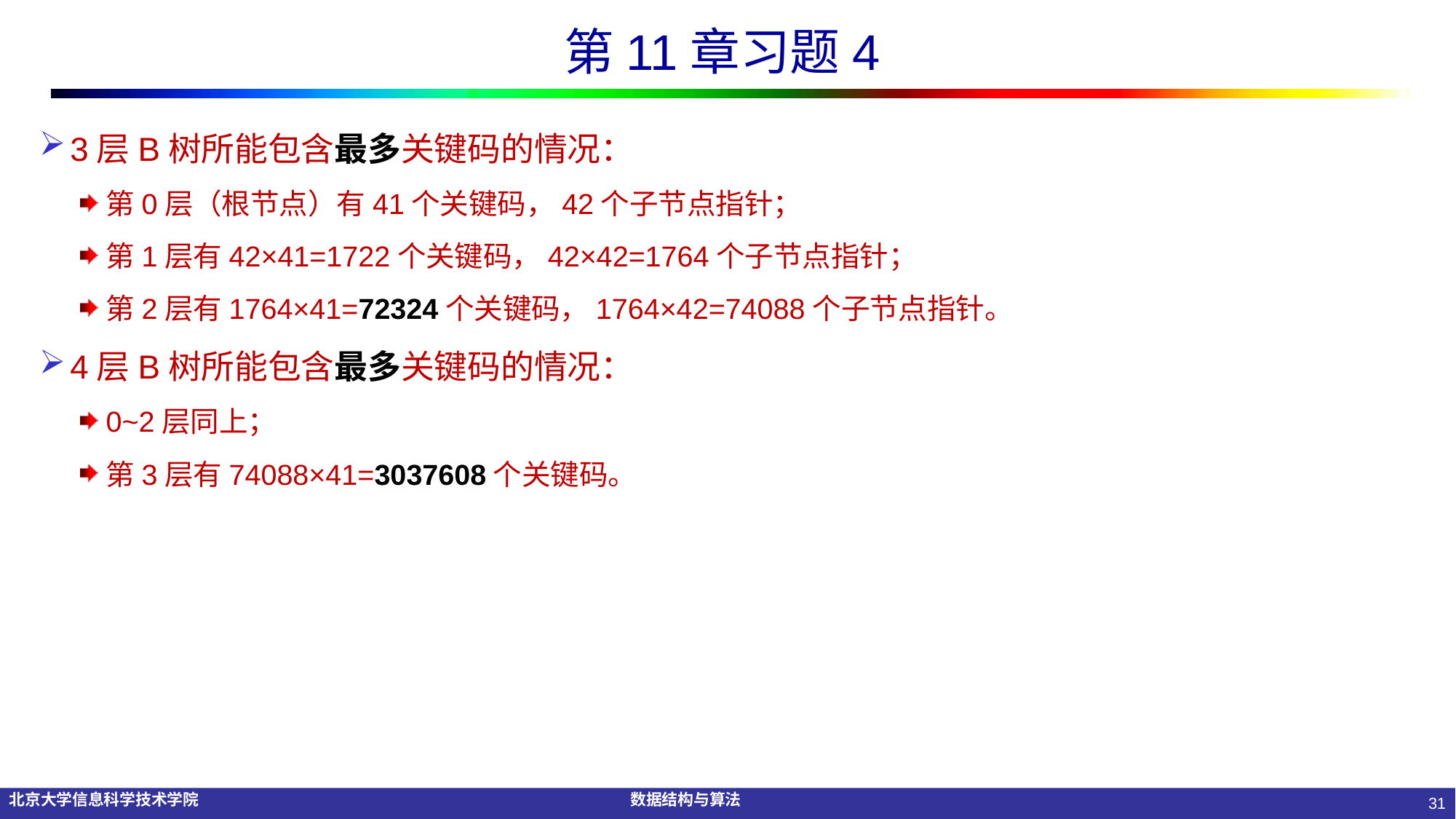

# 第11章习题4
3层B树所能包含最多关键码的情况：
第0层（根节点）有41个关键码，42个子节点指针；
第1层有42×41=1722个关键码，42×42=1764个子节点指针；
第2层有1764×41=72324个关键码，1764×42=74088个子节点指针。
4层B树所能包含最多关键码的情况：
0~2层同上；
第3层有74088×41=3037608个关键码。
31